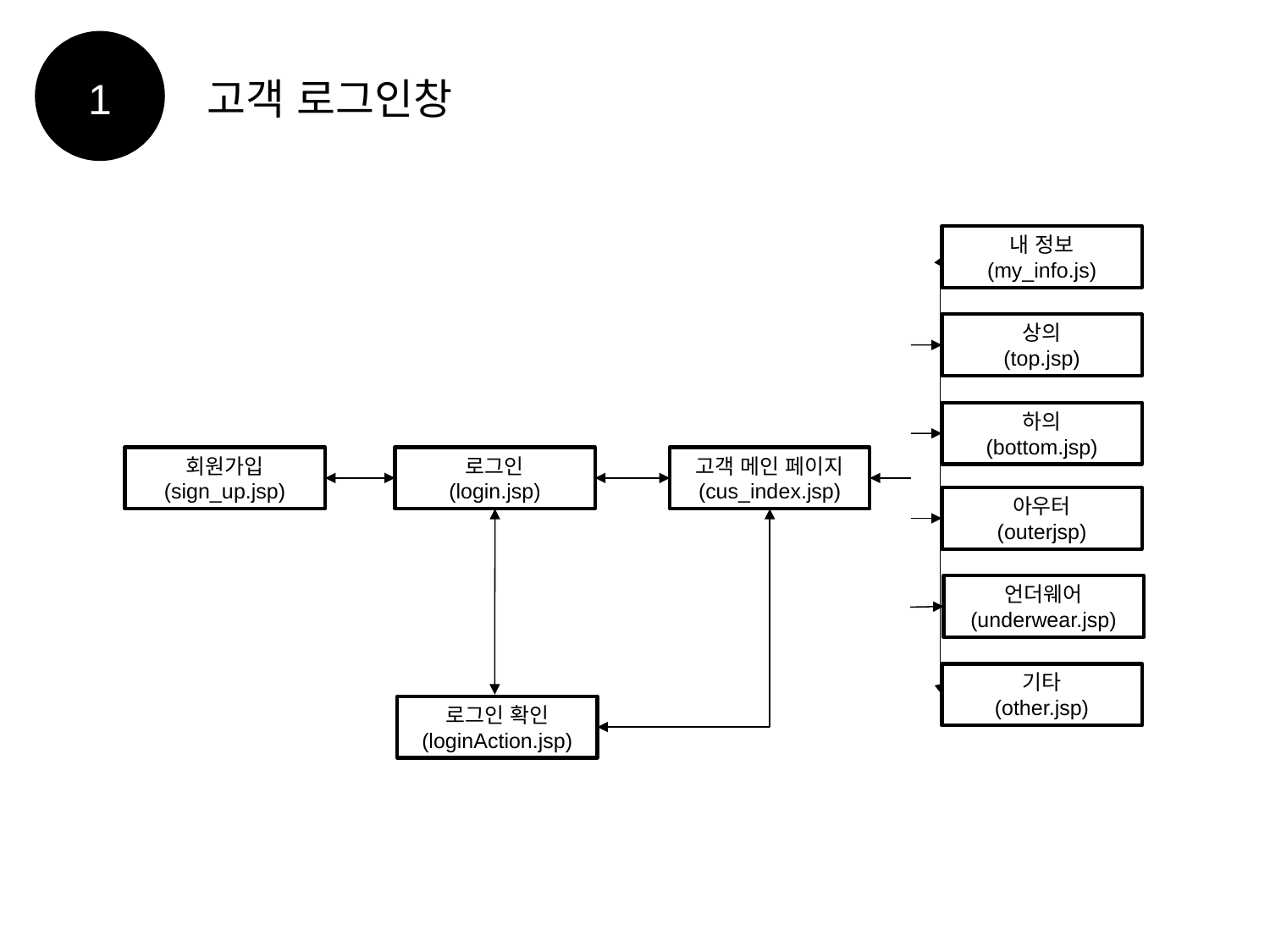

1
고객 로그인창
내 정보
(my_info.js)
상의
(top.jsp)
하의
(bottom.jsp)
회원가입
(sign_up.jsp)
로그인
(login.jsp)
고객 메인 페이지
(cus_index.jsp)
아우터
(outerjsp)
언더웨어
(underwear.jsp)
기타
(other.jsp)
로그인 확인
(loginAction.jsp)